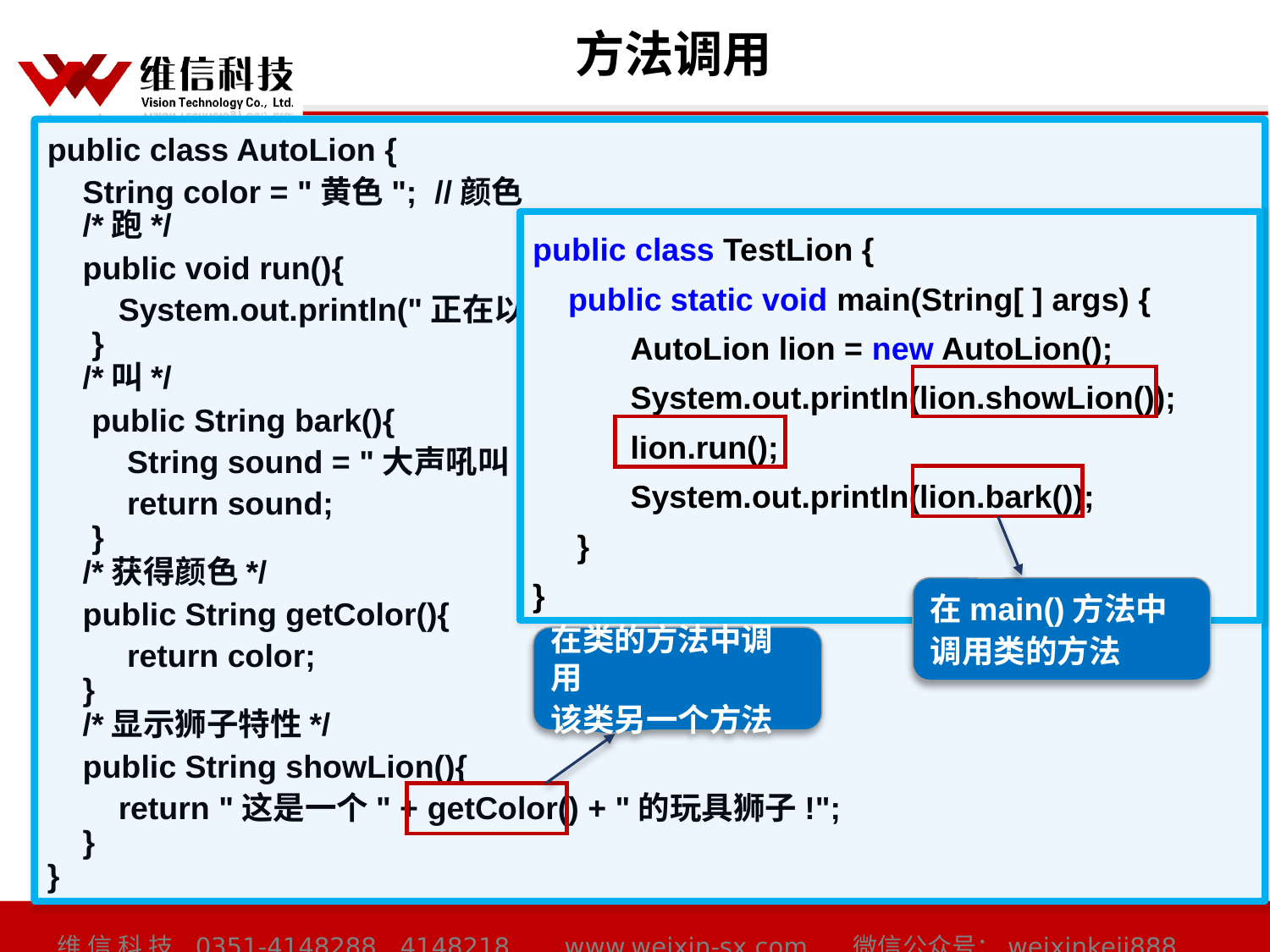

# 方法调用
public class AutoLion {
    String color = "黄色";  //颜色
    /*跑*/
    public void run(){
        System.out.println("正在以0.1米/秒的速度向前奔跑。");
     }
    /*叫*/
     public String bark(){
         String sound = "大声吼叫" ;
         return sound;
     }
    /*获得颜色*/
    public String getColor(){
         return color;
    }
    /*显示狮子特性*/
    public String showLion(){
        return "这是一个" + getColor() + "的玩具狮子!";
    }
}
public class TestLion {
    public static void main(String[ ] args) {
           AutoLion lion = new AutoLion();
           System.out.println(lion.showLion());
           lion.run();
           System.out.println(lion.bark());
     }
}

在main()方法中
调用类的方法
在类的方法中调用
该类另一个方法